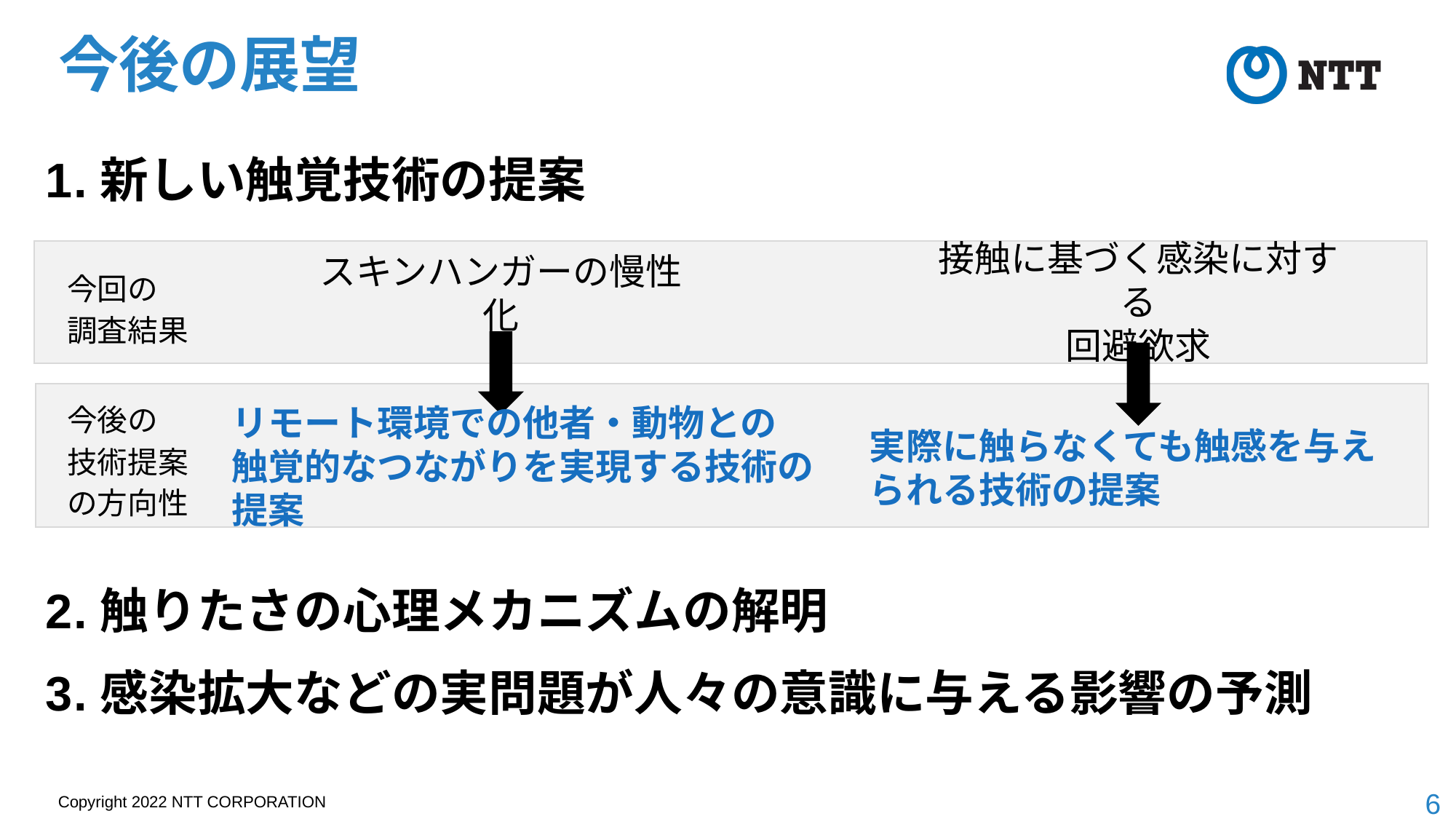

40s
# 今後の展望
新しい触覚技術の提案

今回の
調査結果
接触に基づく感染に対する
回避欲求
スキンハンガーの慢性化

今後の
技術提案
の方向性
リモート環境での他者・動物との
触覚的なつながりを実現する技術の提案
実際に触らなくても触感を与えられる技術の提案
触りたさの心理メカニズムの解明
感染拡大などの実問題が人々の意識に与える影響の予測